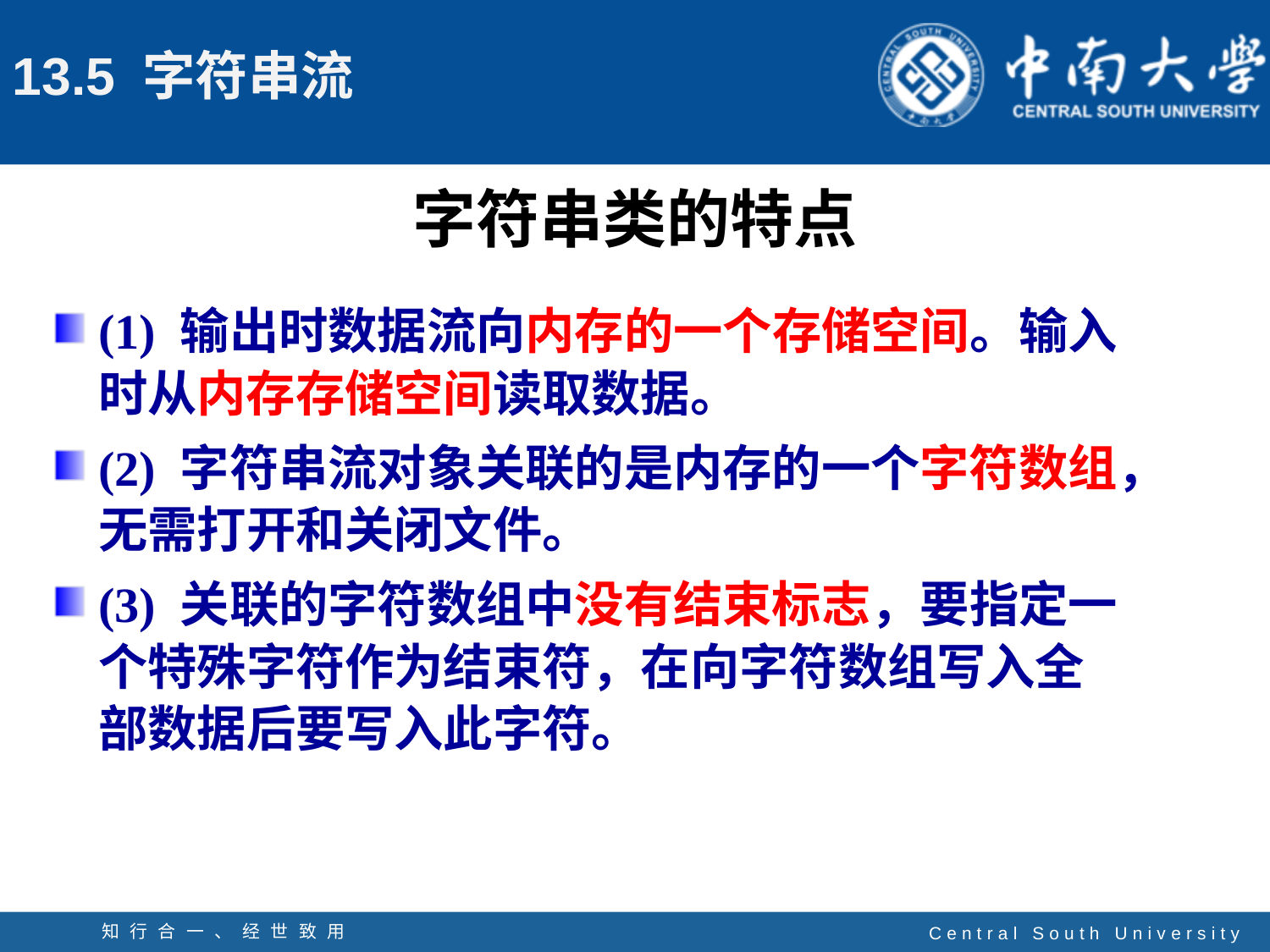

字符串类的特点
(1) 输出时数据流向内存的一个存储空间。输入时从内存存储空间读取数据。
(2) 字符串流对象关联的是内存的一个字符数组，无需打开和关闭文件。
(3) 关联的字符数组中没有结束标志，要指定一个特殊字符作为结束符，在向字符数组写入全部数据后要写入此字符。

知行合一、经世致用
自强不息 厚德载物
Central South University
54